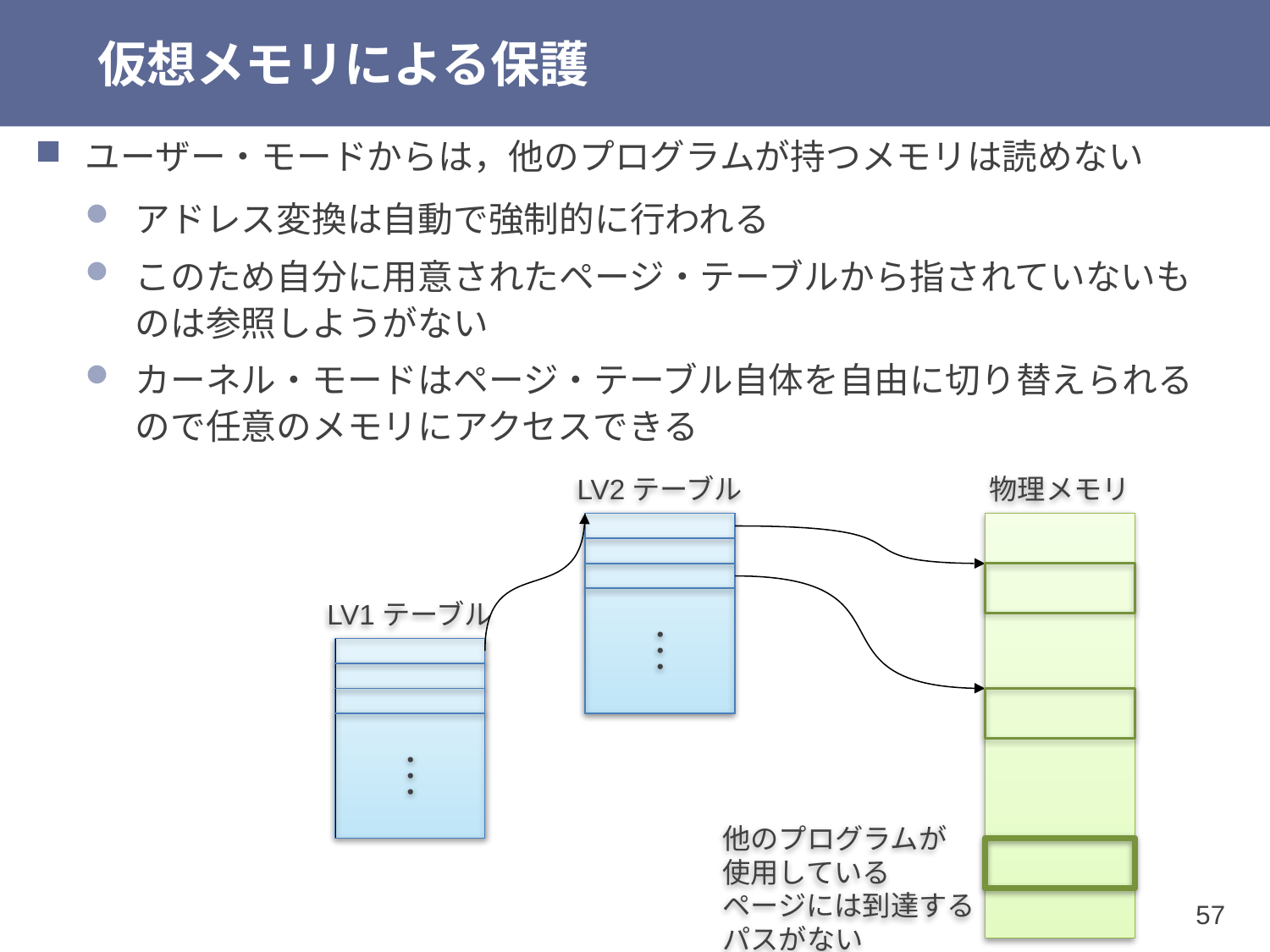

# 仮想メモリによる保護
ユーザー・モードからは，他のプログラムが持つメモリは読めない
アドレス変換は自動で強制的に行われる
このため自分に用意されたページ・テーブルから指されていないものは参照しようがない
カーネル・モードはページ・テーブル自体を自由に切り替えられるので任意のメモリにアクセスできる
LV2テーブル
物理メモリ

LV1テーブル
･･･

･･･

他のプログラムが
使用している
ページには到達する
パスがない